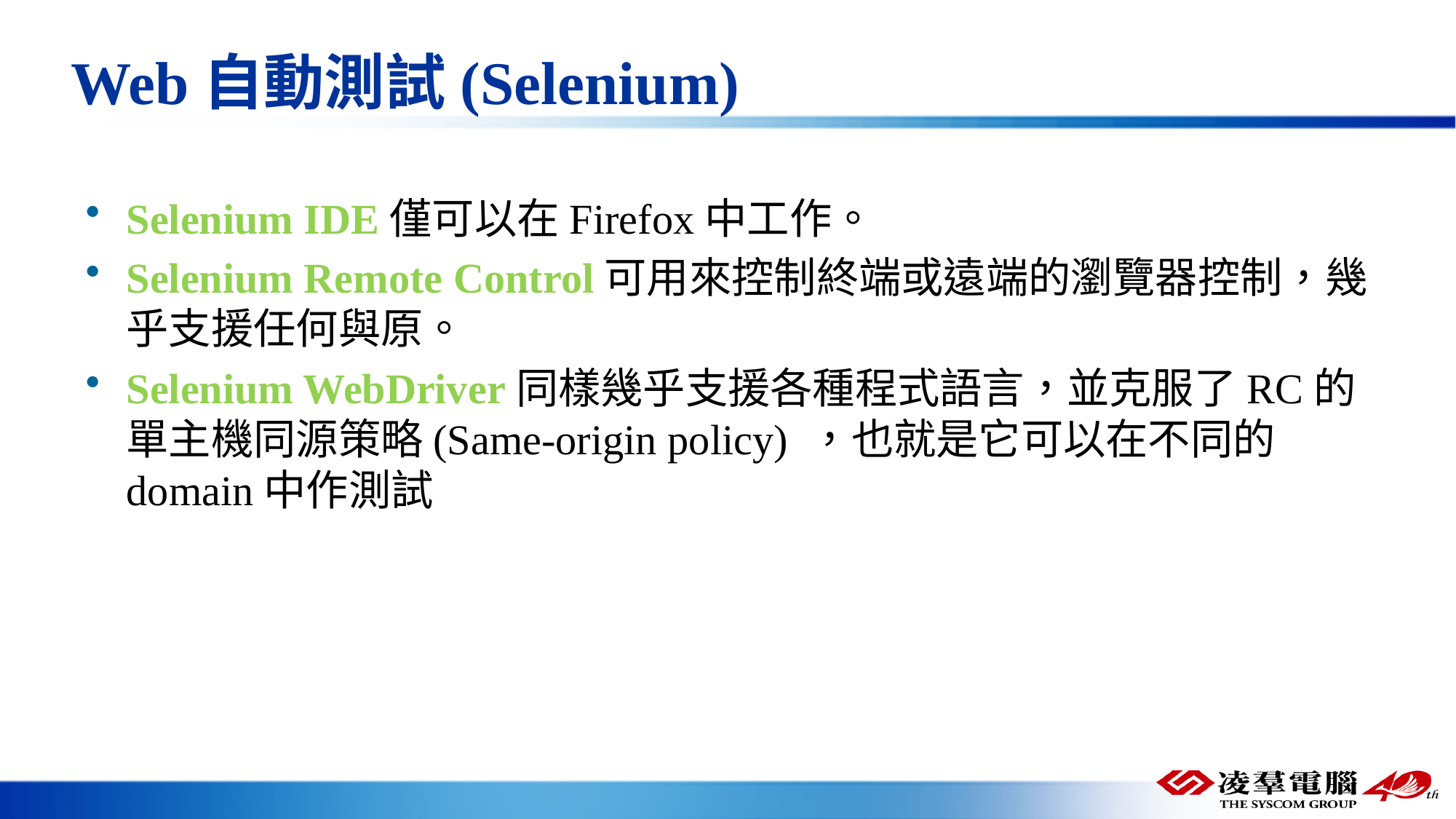

# Web自動測試(Selenium)
Selenium IDE僅可以在Firefox中工作。
Selenium Remote Control可用來控制終端或遠端的瀏覽器控制，幾乎支援任何與原。
Selenium WebDriver同樣幾乎支援各種程式語言，並克服了RC的單主機同源策略(Same-origin policy) ，也就是它可以在不同的domain中作測試